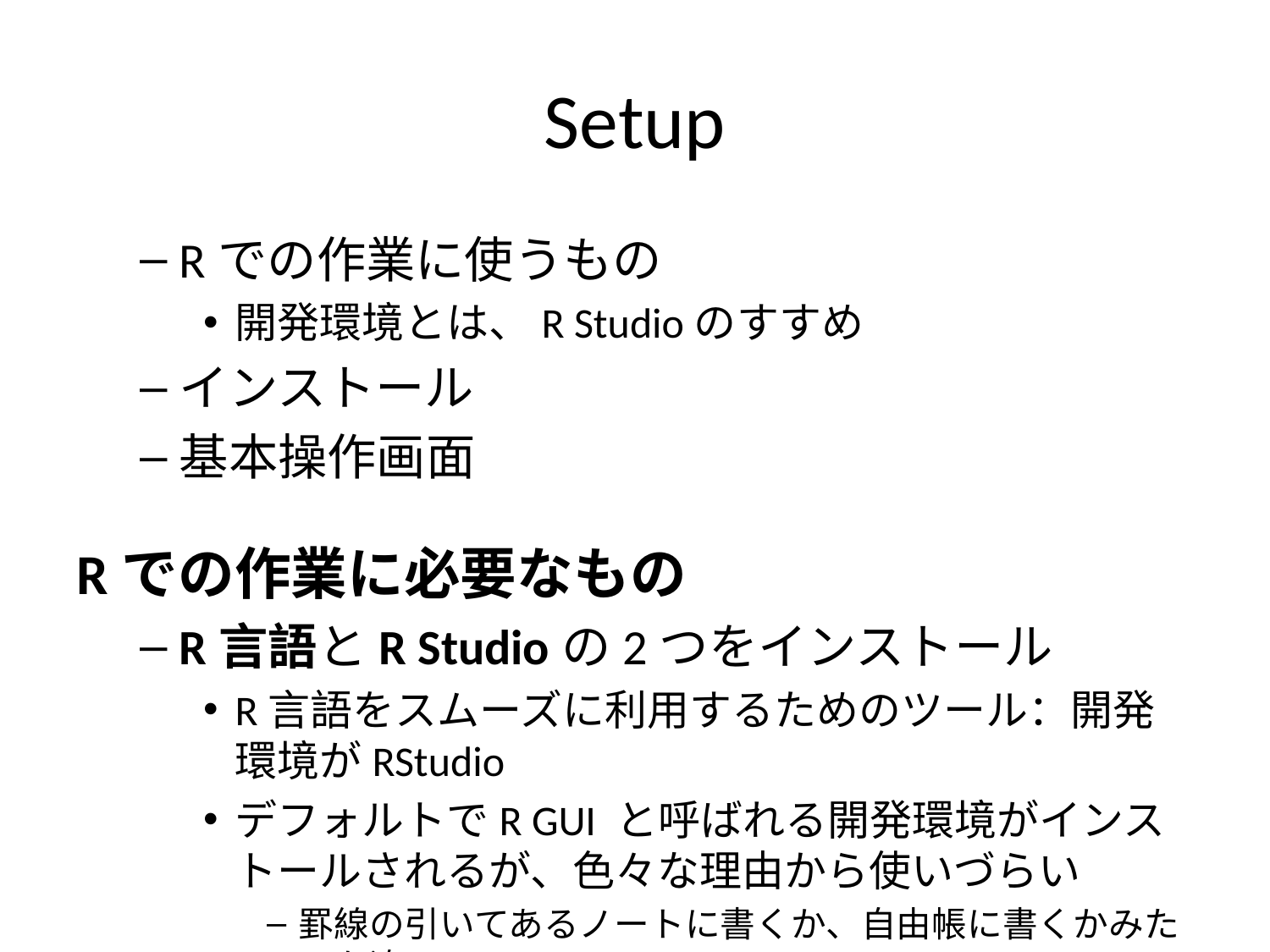

# Setup
Rでの作業に使うもの
開発環境とは、R Studioのすすめ
インストール
基本操作画面
Rでの作業に必要なもの
R言語とR Studioの2つをインストール
R言語をスムーズに利用するためのツール：開発環境がRStudio
デフォルトでR GUI と呼ばれる開発環境がインストールされるが、色々な理由から使いづらい
罫線の引いてあるノートに書くか、自由帳に書くかみたいな違い
最終的にR言語で命令を書くのは同じ
その他にも Jupyter Notebook, VS Code, Atomなど様々な開発環境があるので、好きなものを使えばよい
R Studio Cloud: クラウド上でR Studioの機能を利用できるサービス
無料の場合は月あたりの利用時間が制限されるなど問題はあるが、特に自前PCのない人は検討してみてもよいかも
RとR Studio